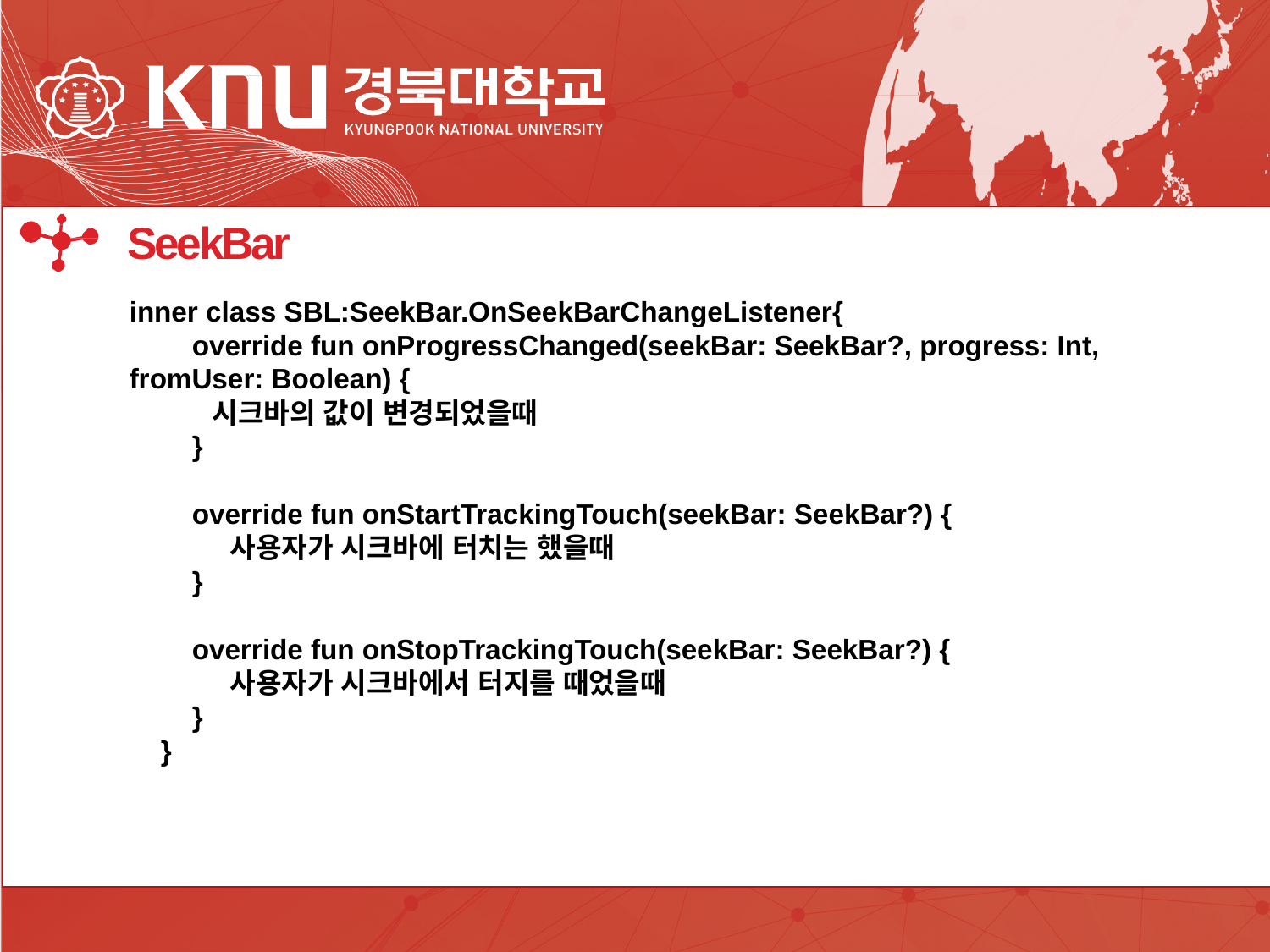

IDE

SeekBar

inner class SBL:SeekBar.OnSeekBarChangeListener{
        override fun onProgressChanged(seekBar: SeekBar?, progress: Int, fromUser: Boolean) {
            시크바의 값이 변경되었을때
        }

        override fun onStartTrackingTouch(seekBar: SeekBar?) {
            사용자가 시크바에 터치는 했을때
        }

        override fun onStopTrackingTouch(seekBar: SeekBar?) {
            사용자가 시크바에서 터지를 때었을때
        }
    }